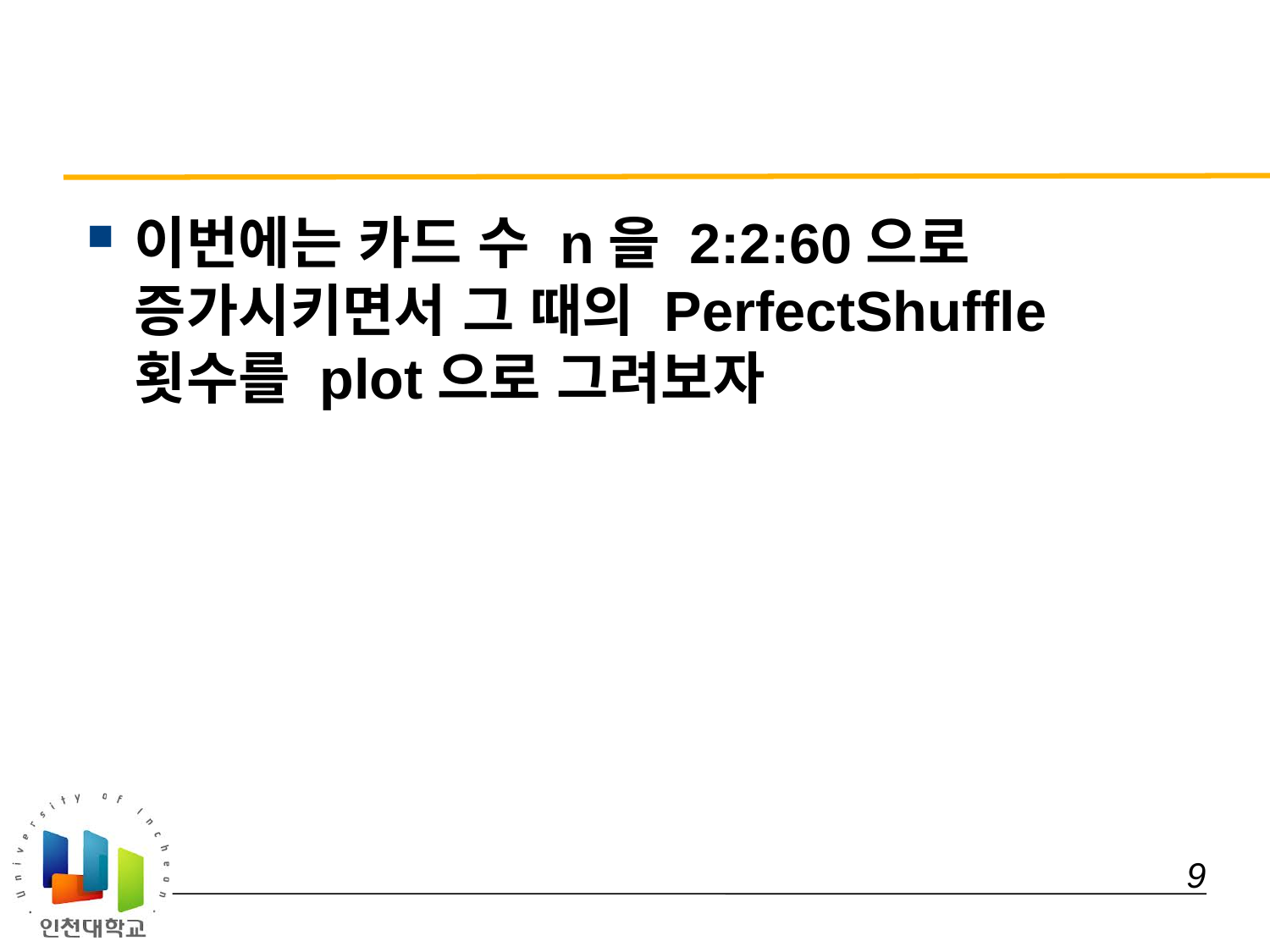

#
이번에는 카드 수 n을 2:2:60으로 증가시키면서 그 때의 PerfectShuffle 횟수를 plot으로 그려보자
 9